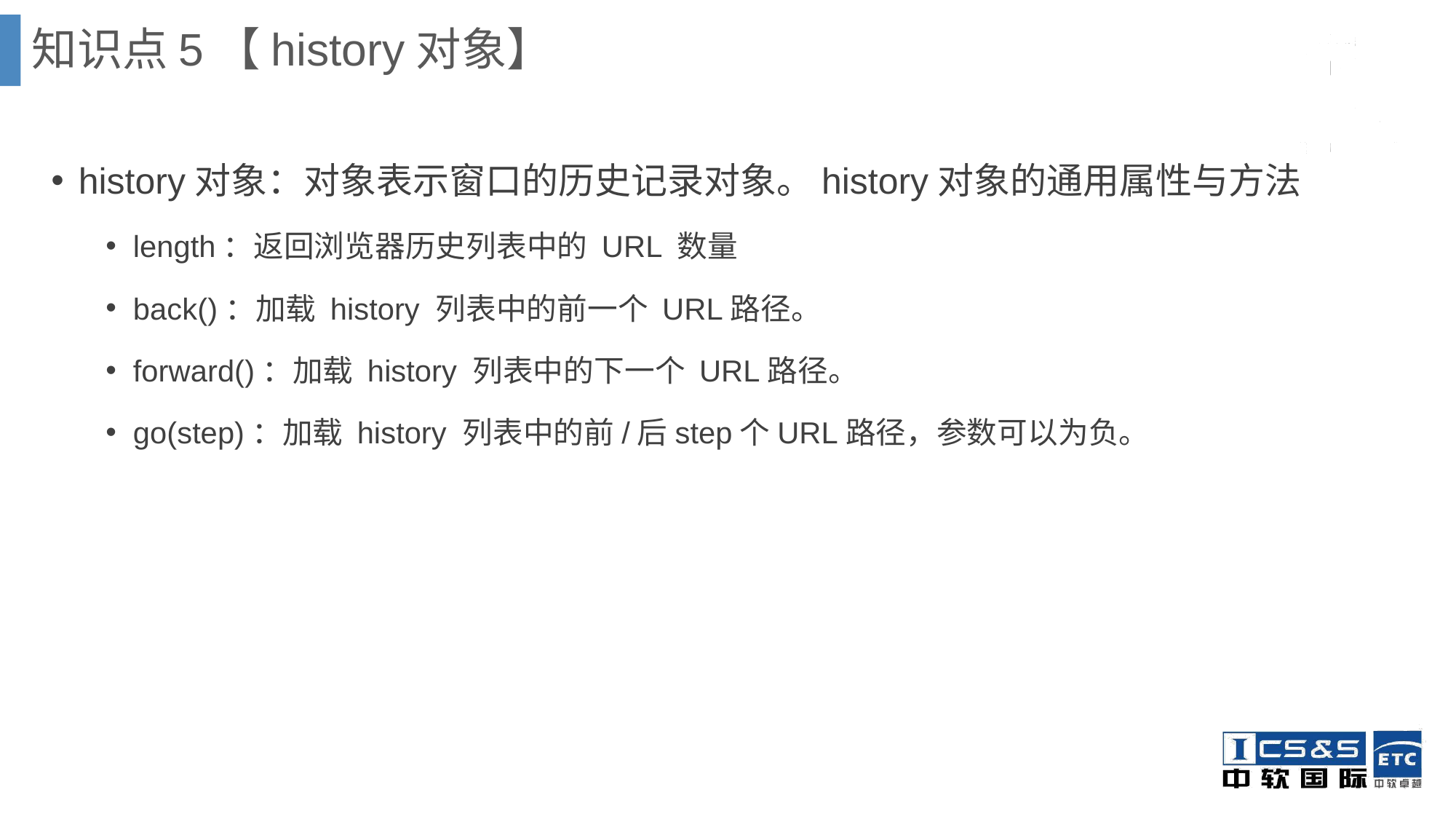

知识点5【history对象】
history对象：对象表示窗口的历史记录对象。history对象的通用属性与方法
length：返回浏览器历史列表中的 URL 数量
back()：加载 history 列表中的前一个 URL路径。
forward()：加载 history 列表中的下一个 URL路径。
go(step)：加载 history 列表中的前/后step个URL路径，参数可以为负。